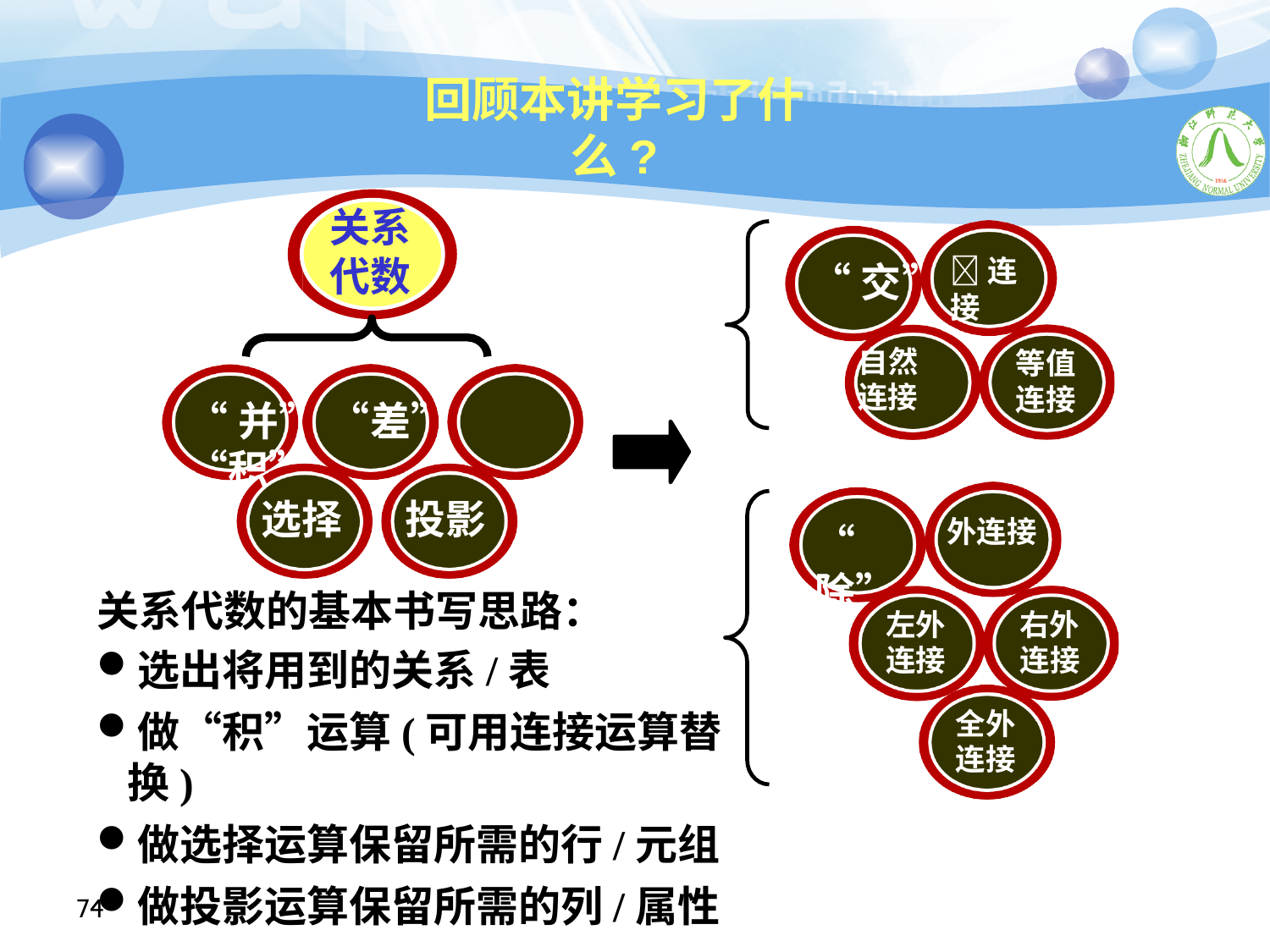

# 回顾本讲学习了什么?

关系 代数

θ连接
“交”
      自然
       连接
等值 连接

“并”	“差”	“积”

选择	投影
外连接
“除”
关系代数的基本书写思路：
选出将用到的关系/表
做“积”运算(可用连接运算替换)
做选择运算保留所需的行/元组
做投影运算保留所需的列/属性
右外 连接
左外 连接
全外 连接
74